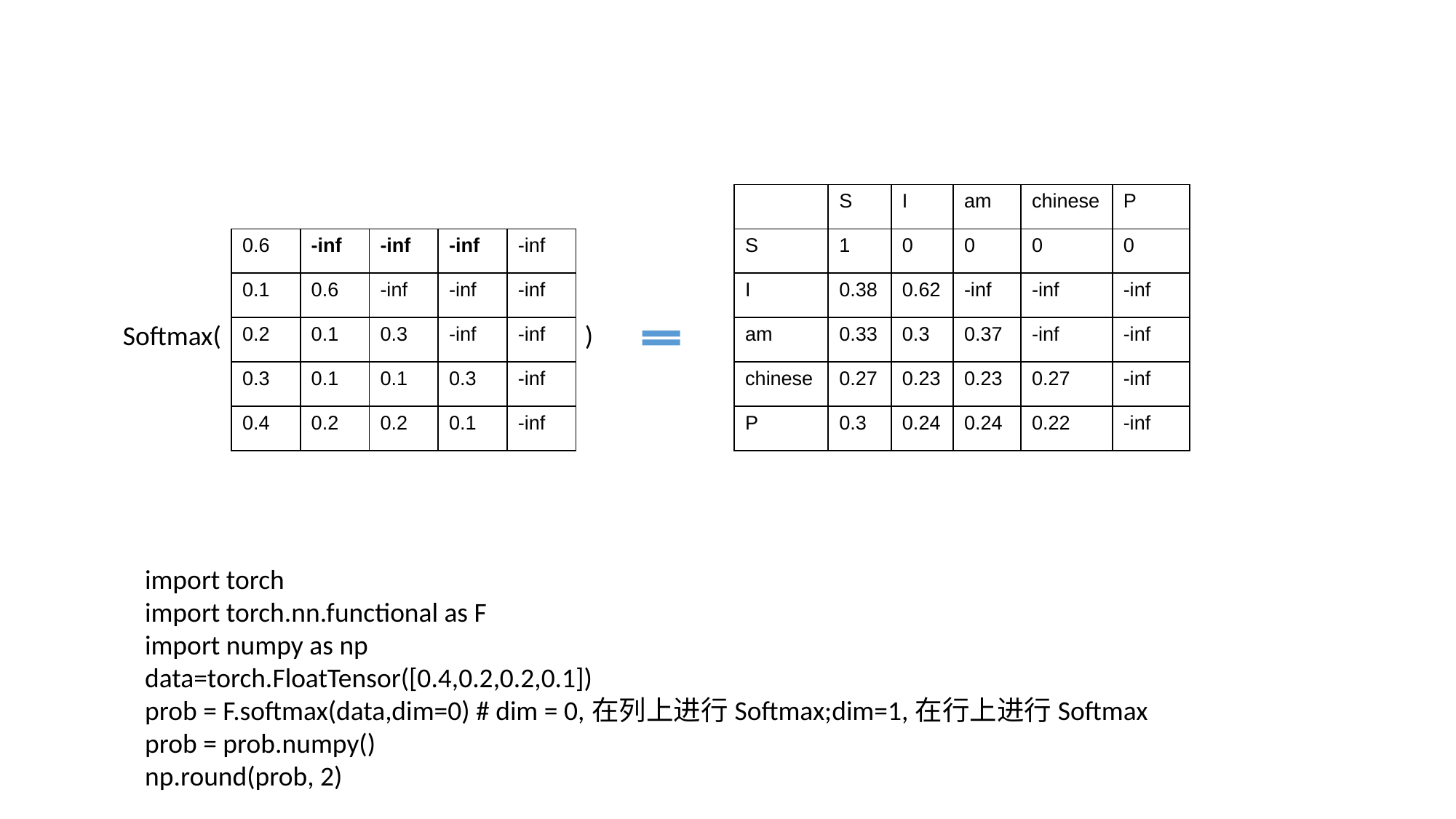

|  | S | I | am | chinese | P |
| --- | --- | --- | --- | --- | --- |
| S | 1 | 0 | 0 | 0 | 0 |
| I | 0.38 | 0.62 | -inf | -inf | -inf |
| am | 0.33 | 0.3 | 0.37 | -inf | -inf |
| chinese | 0.27 | 0.23 | 0.23 | 0.27 | -inf |
| P | 0.3 | 0.24 | 0.24 | 0.22 | -inf |
| 0.6 | -inf | -inf | -inf | -inf |
| --- | --- | --- | --- | --- |
| 0.1 | 0.6 | -inf | -inf | -inf |
| 0.2 | 0.1 | 0.3 | -inf | -inf |
| 0.3 | 0.1 | 0.1 | 0.3 | -inf |
| 0.4 | 0.2 | 0.2 | 0.1 | -inf |
Softmax(                                                           )

import torch
import torch.nn.functional as F
import numpy as np
data=torch.FloatTensor([0.4,0.2,0.2,0.1])
prob = F.softmax(data,dim=0) # dim = 0,在列上进行Softmax;dim=1,在行上进行Softmax
prob = prob.numpy()
np.round(prob, 2)